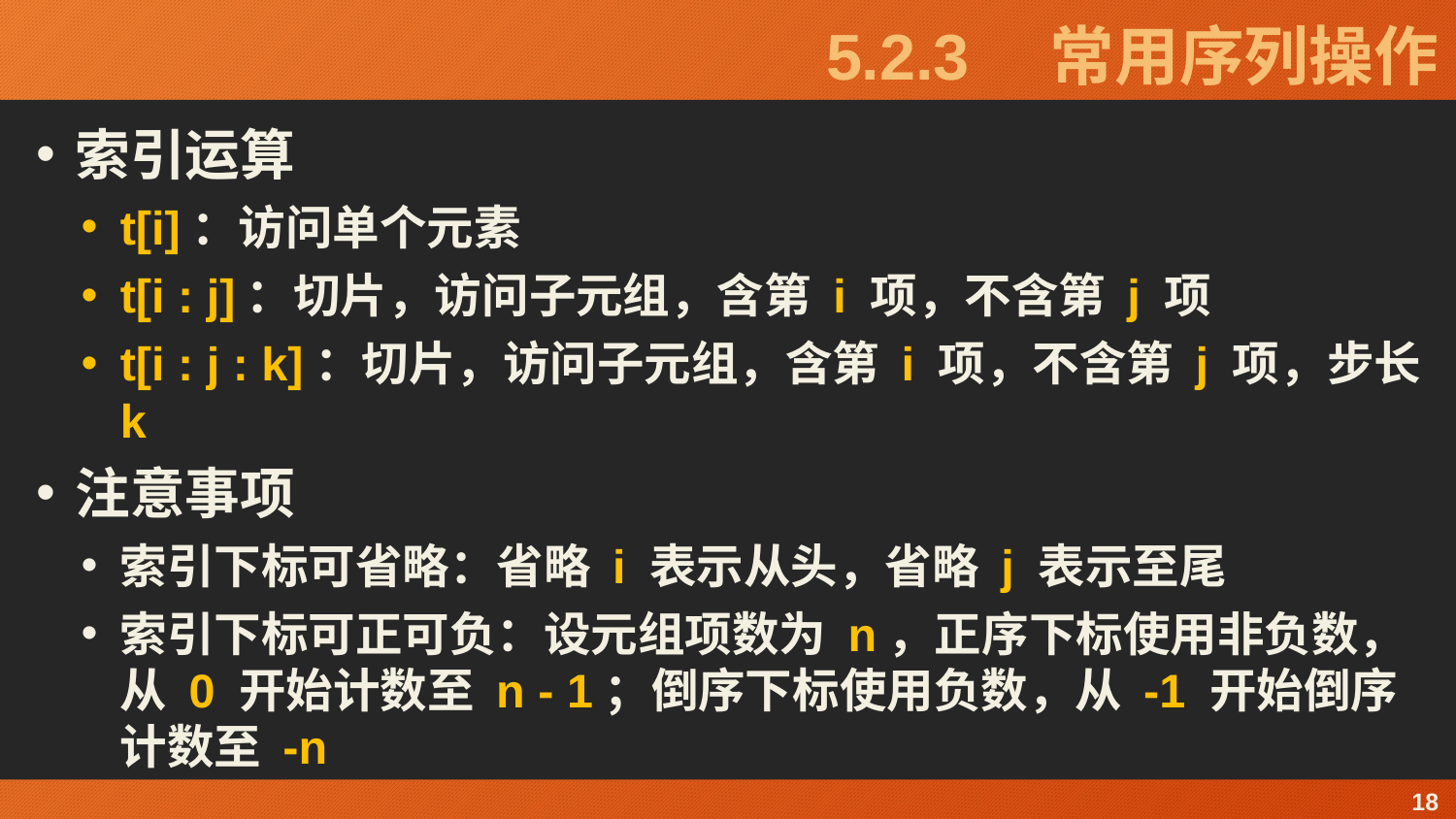

# 5.2.3　常用序列操作
索引运算
t[i]：访问单个元素
t[i : j]：切片，访问子元组，含第 i 项，不含第 j 项
t[i : j : k]：切片，访问子元组，含第 i 项，不含第 j 项，步长 k
注意事项
索引下标可省略：省略 i 表示从头，省略 j 表示至尾
索引下标可正可负：设元组项数为 n，正序下标使用非负数，从 0 开始计数至 n - 1；倒序下标使用负数，从 -1 开始倒序计数至 -n
18